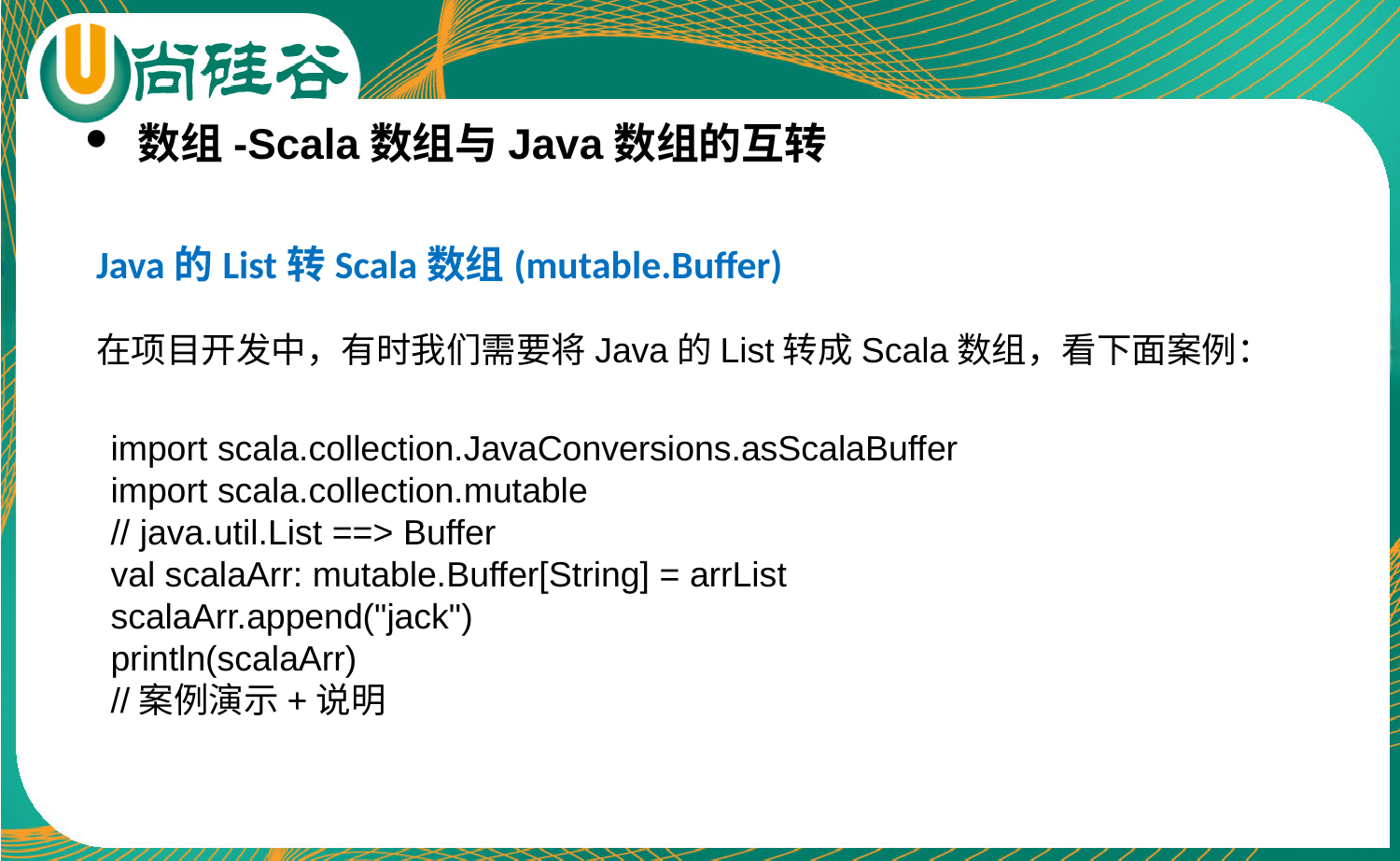

数组-Scala数组与Java数组的互转

Java的List转Scala数组(mutable.Buffer)

在项目开发中，有时我们需要将Java的List转成Scala数组，看下面案例：

import scala.collection.JavaConversions.asScalaBuffer
import scala.collection.mutable
// java.util.List ==> Buffer
val scalaArr: mutable.Buffer[String] = arrList
scalaArr.append("jack")
println(scalaArr)
//案例演示+说明